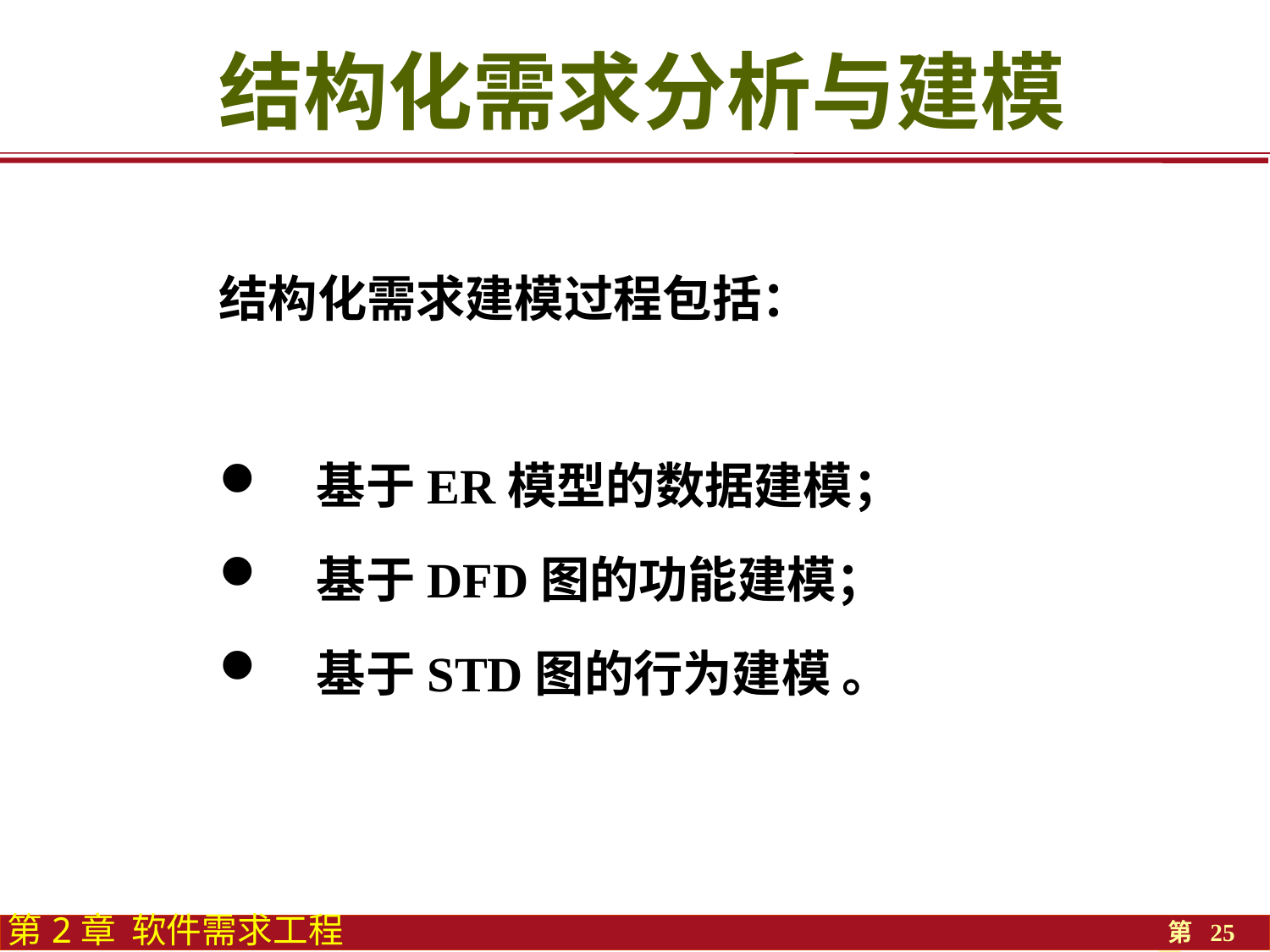

结构化需求分析与建模
结构化需求建模过程包括：

  基于ER模型的数据建模；
  基于DFD图的功能建模；
  基于STD图的行为建模 。